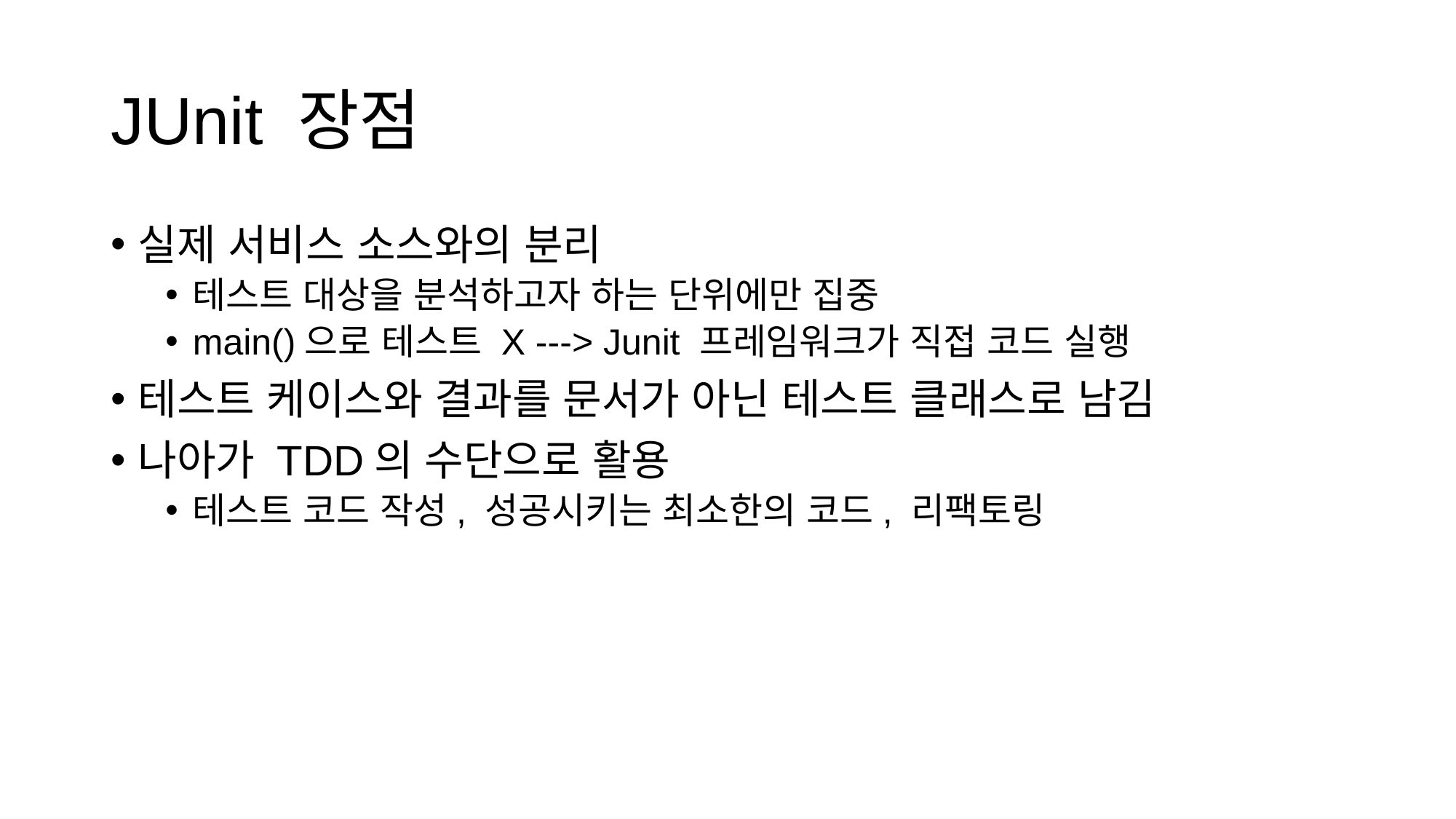

# JUnit 장점
실제 서비스 소스와의 분리
테스트 대상을 분석하고자 하는 단위에만 집중
main()으로 테스트 X ---> Junit 프레임워크가 직접 코드 실행
테스트 케이스와 결과를 문서가 아닌 테스트 클래스로 남김
나아가 TDD의 수단으로 활용
테스트 코드 작성, 성공시키는 최소한의 코드, 리팩토링